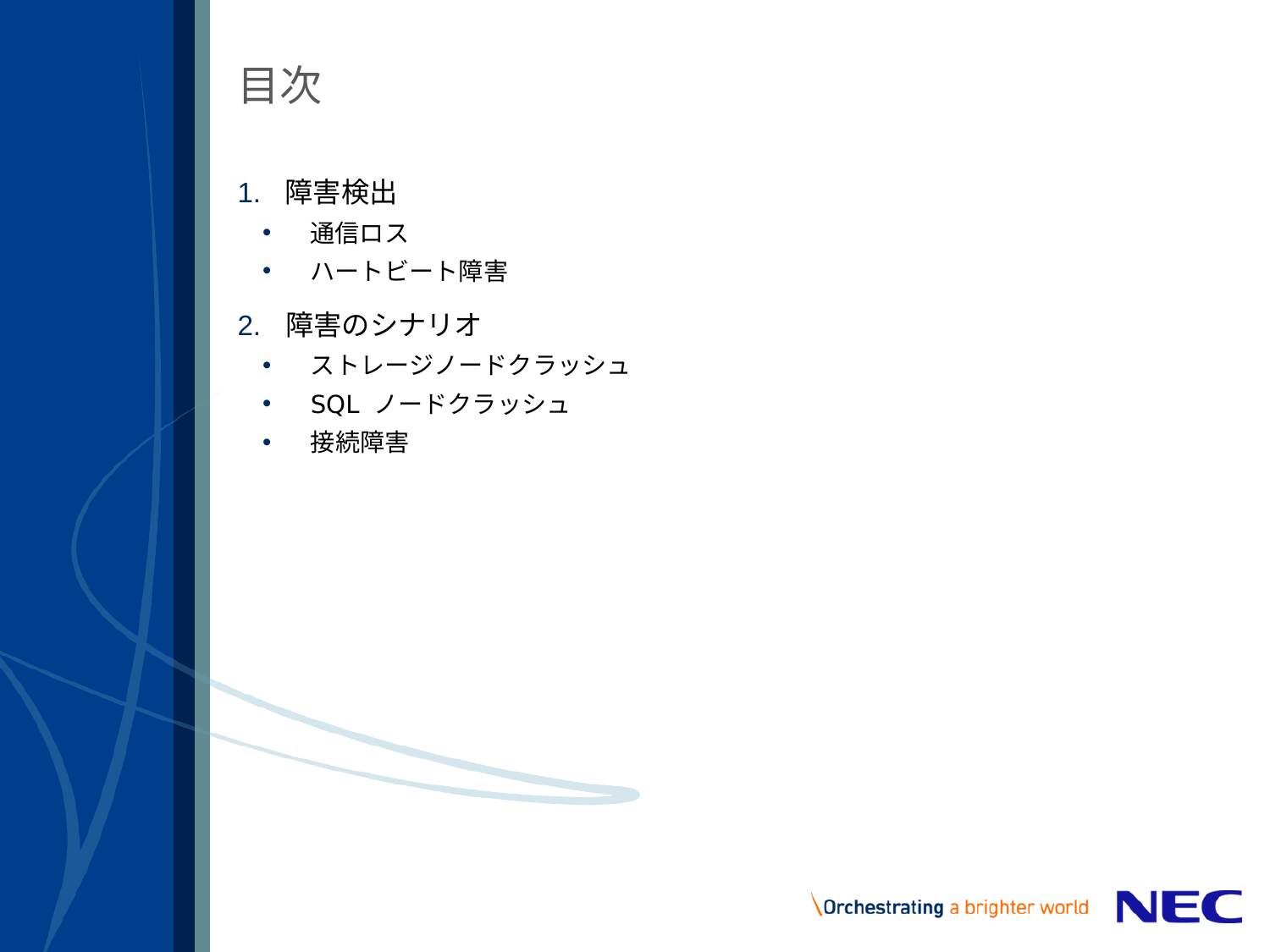

# 目次
障害検出
通信ロス
ハートビート障害
障害のシナリオ
ストレージノードクラッシュ
SQL ノードクラッシュ
接続障害